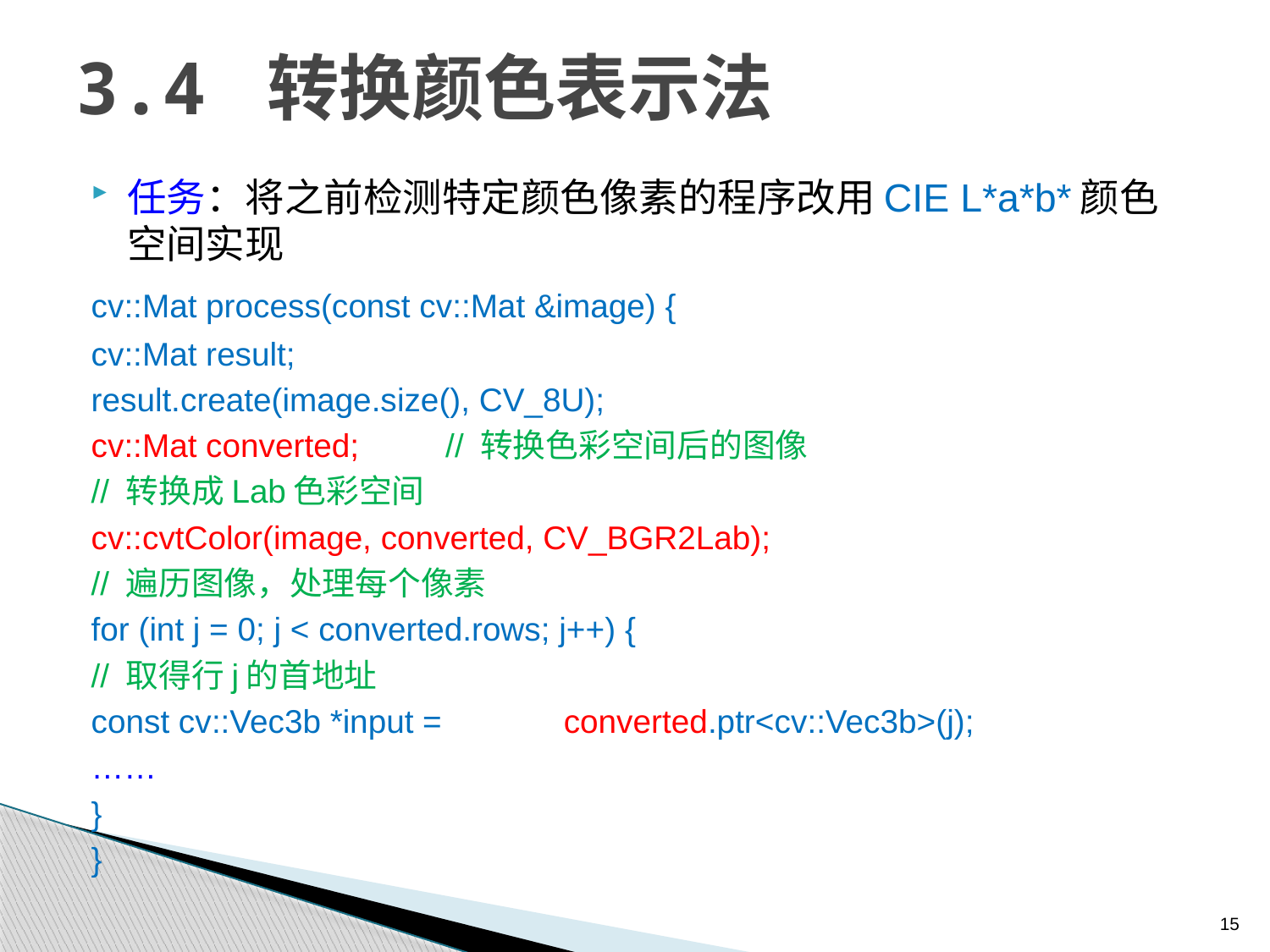

# 3.4 转换颜色表示法
任务：将之前检测特定颜色像素的程序改用CIE L*a*b*颜色空间实现
	cv::Mat process(const cv::Mat &image) {
		cv::Mat result;
		result.create(image.size(), CV_8U);
		cv::Mat converted;	// 转换色彩空间后的图像
		// 转换成Lab色彩空间
		cv::cvtColor(image, converted, CV_BGR2Lab);
		// 遍历图像，处理每个像素
		for (int j = 0; j < converted.rows; j++) {
			// 取得行j的首地址
			const cv::Vec3b *input = 						converted.ptr<cv::Vec3b>(j);
			……
		}
	}
15